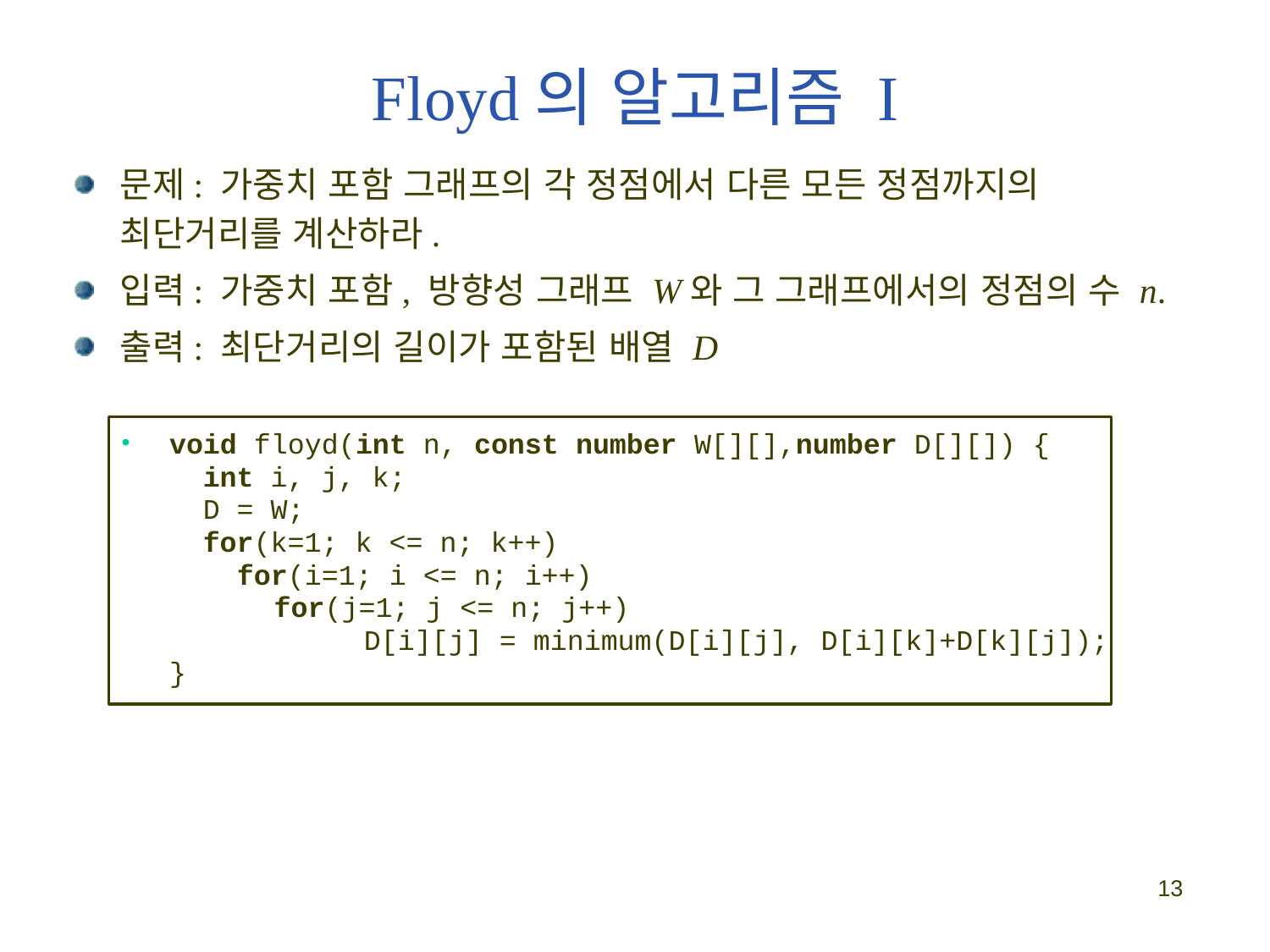

# Floyd의 알고리즘 I
문제: 가중치 포함 그래프의 각 정점에서 다른 모든 정점까지의 최단거리를 계산하라.
입력: 가중치 포함, 방향성 그래프 W와 그 그래프에서의 정점의 수 n.
출력: 최단거리의 길이가 포함된 배열 D
void floyd(int n, const number W[][],number D[][]) {
	  int i, j, k;
	  D = W;
	  for(k=1; k <= n; k++)
	    for(i=1; i <= n; i++)
         for(j=1; j <= n; j++)
  		    D[i][j] = minimum(D[i][j], D[i][k]+D[k][j]);
	}
13